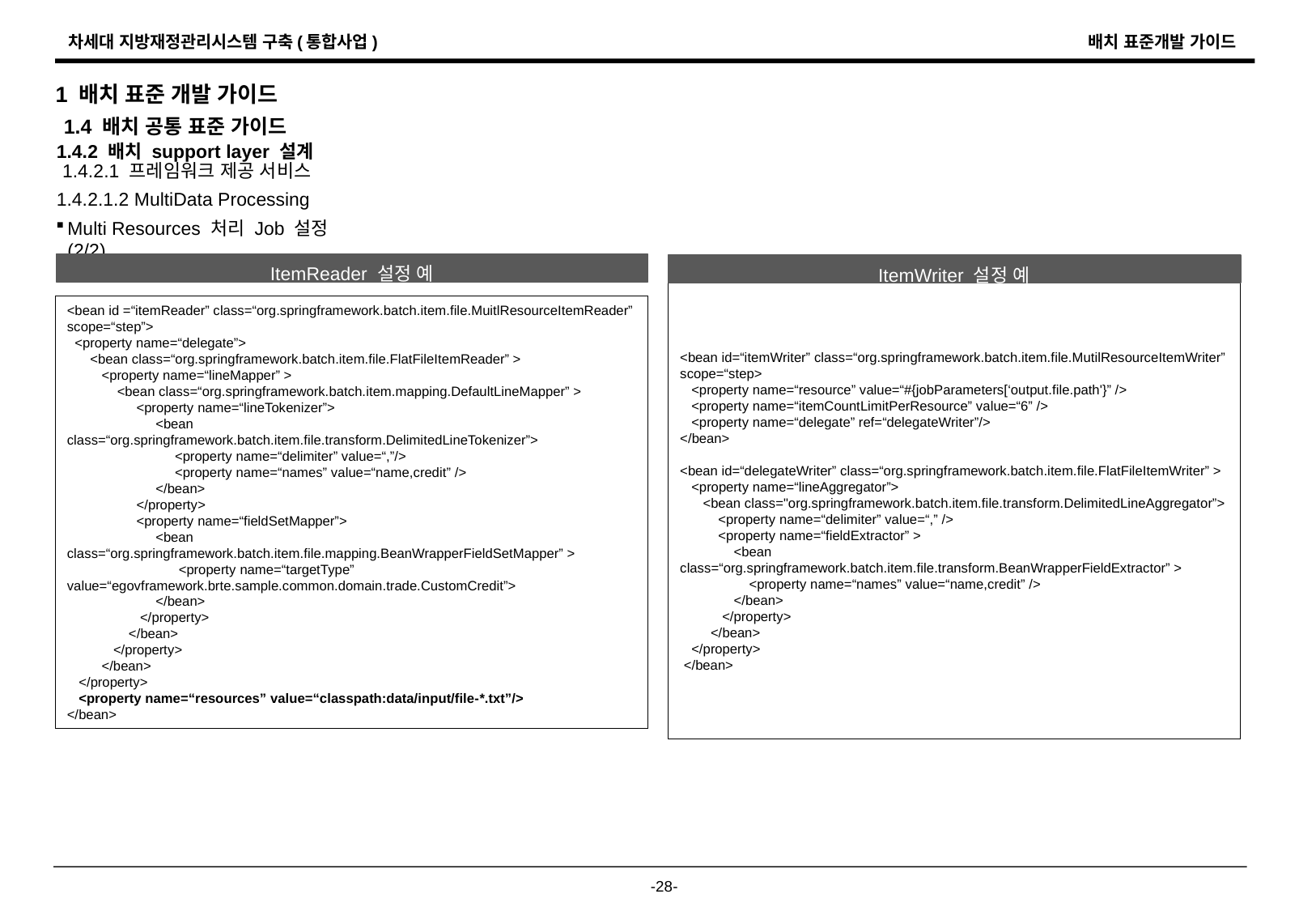

1 배치 표준 개발 가이드
1.4 배치 공통 표준 가이드
1.4.2 배치 support layer 설계
1.4.2.1 프레임워크 제공 서비스
1.4.2.1.2 MultiData Processing
Multi Resources 처리 Job 설정(2/2)
ItemReader 설정 예
ItemWriter 설정 예
<bean id=“itemWriter” class=“org.springframework.batch.item.file.MutilResourceItemWriter” scope=“step>
   <property name=“resource” value=“#{jobParameters[‘output.file.path'}” />
   <property name=“itemCountLimitPerResource” value=“6” />
   <property name=“delegate” ref=“delegateWriter”/>
</bean>

<bean id=“delegateWriter” class=“org.springframework.batch.item.file.FlatFileItemWriter” >
   <property name=“lineAggregator”>
      <bean class="org.springframework.batch.item.file.transform.DelimitedLineAggregator”>
          <property name=“delimiter” value=“,” />
          <property name=“fieldExtractor” >
              <bean class=“org.springframework.batch.item.file.transform.BeanWrapperFieldExtractor” >
                  <property name=“names” value=“name,credit” />
              </bean>
           </property>
        </bean>
   </property>
 </bean>
<bean id =“itemReader” class=“org.springframework.batch.item.file.MuitlResourceItemReader” scope=“step”>
  <property name=“delegate”>
      <bean class=“org.springframework.batch.item.file.FlatFileItemReader” >
         <property name=“lineMapper” >
             <bean class=“org.springframework.batch.item.mapping.DefaultLineMapper” >
                  <property name=“lineTokenizer”>
                       <bean class=“org.springframework.batch.item.file.transform.DelimitedLineTokenizer”>
                            <property name=“delimiter” value=“,”/>
                            <property name=“names” value=“name,credit” />
                       </bean>
                  </property>
                  <property name=“fieldSetMapper”>
                       <bean class=“org.springframework.batch.item.file.mapping.BeanWrapperFieldSetMapper” >
                             <property name=“targetType” value=“egovframework.brte.sample.common.domain.trade.CustomCredit”>
                       </bean>
                   </property>
                </bean>
            </property>
         </bean>
   </property>
   <property name=“resources” value=“classpath:data/input/file-*.txt”/>
</bean>